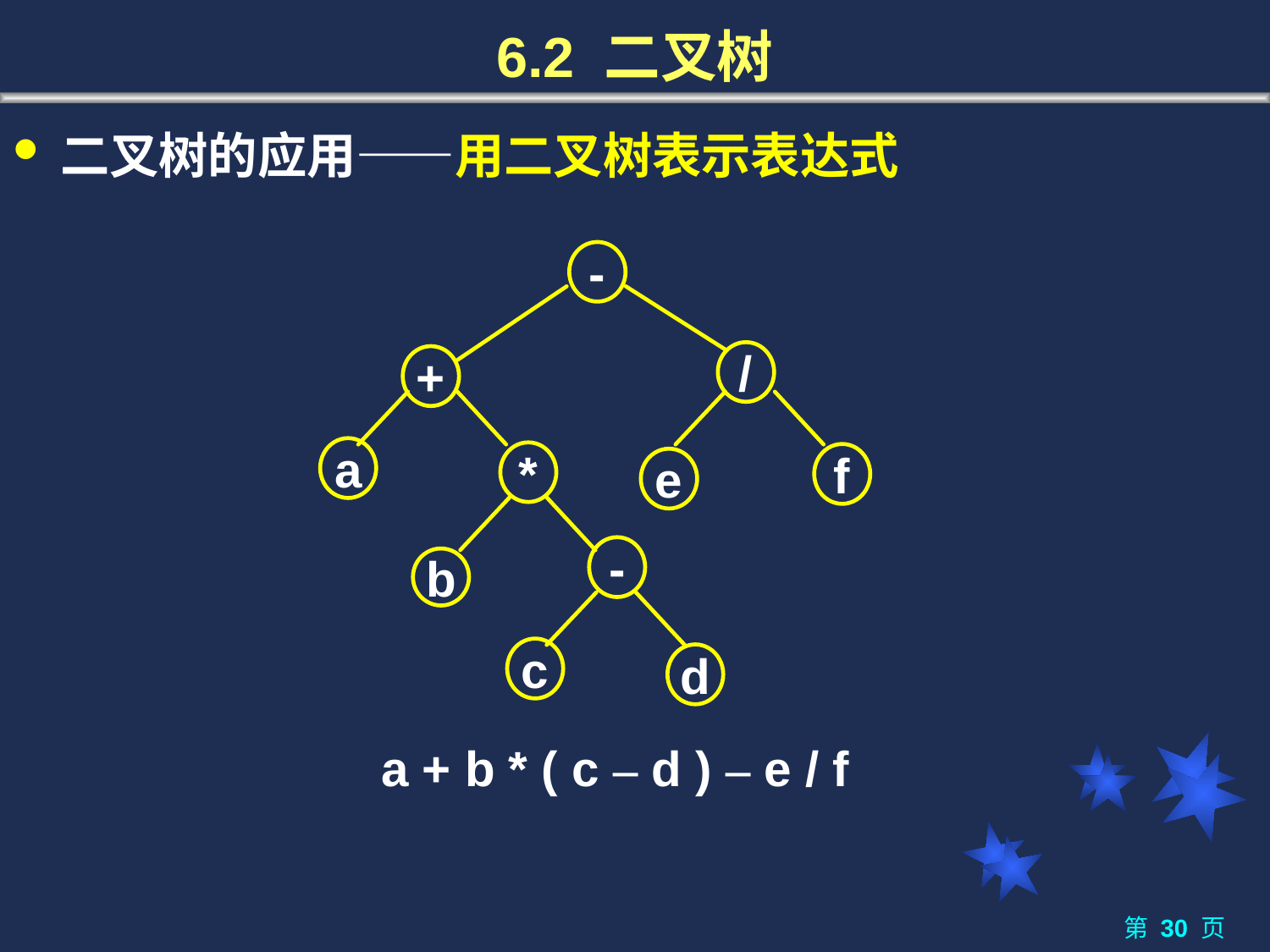

# 6.2 二叉树
二叉树的应用——用二叉树表示表达式
-

/
+

a
*
f
e

-
b

c
d
a + b * ( c – d ) – e / f
第 30 页